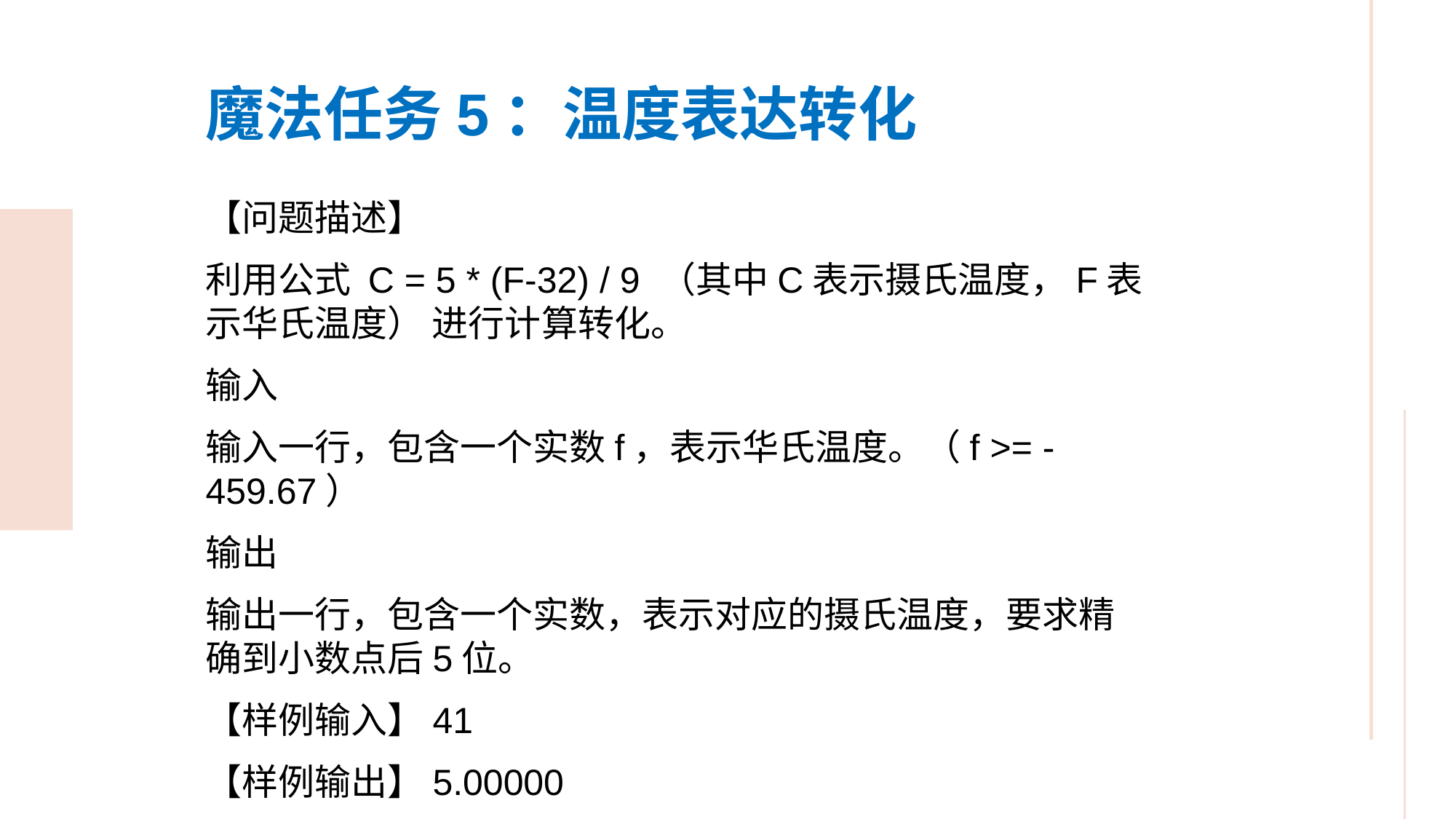

魔法任务5：温度表达转化
【问题描述】
利用公式 C = 5 * (F-32) / 9 （其中C表示摄氏温度，F表示华氏温度） 进行计算转化。
输入
输入一行，包含一个实数f，表示华氏温度。（f >= -459.67）
输出
输出一行，包含一个实数，表示对应的摄氏温度，要求精确到小数点后5位。
【样例输入】41
【样例输出】5.00000